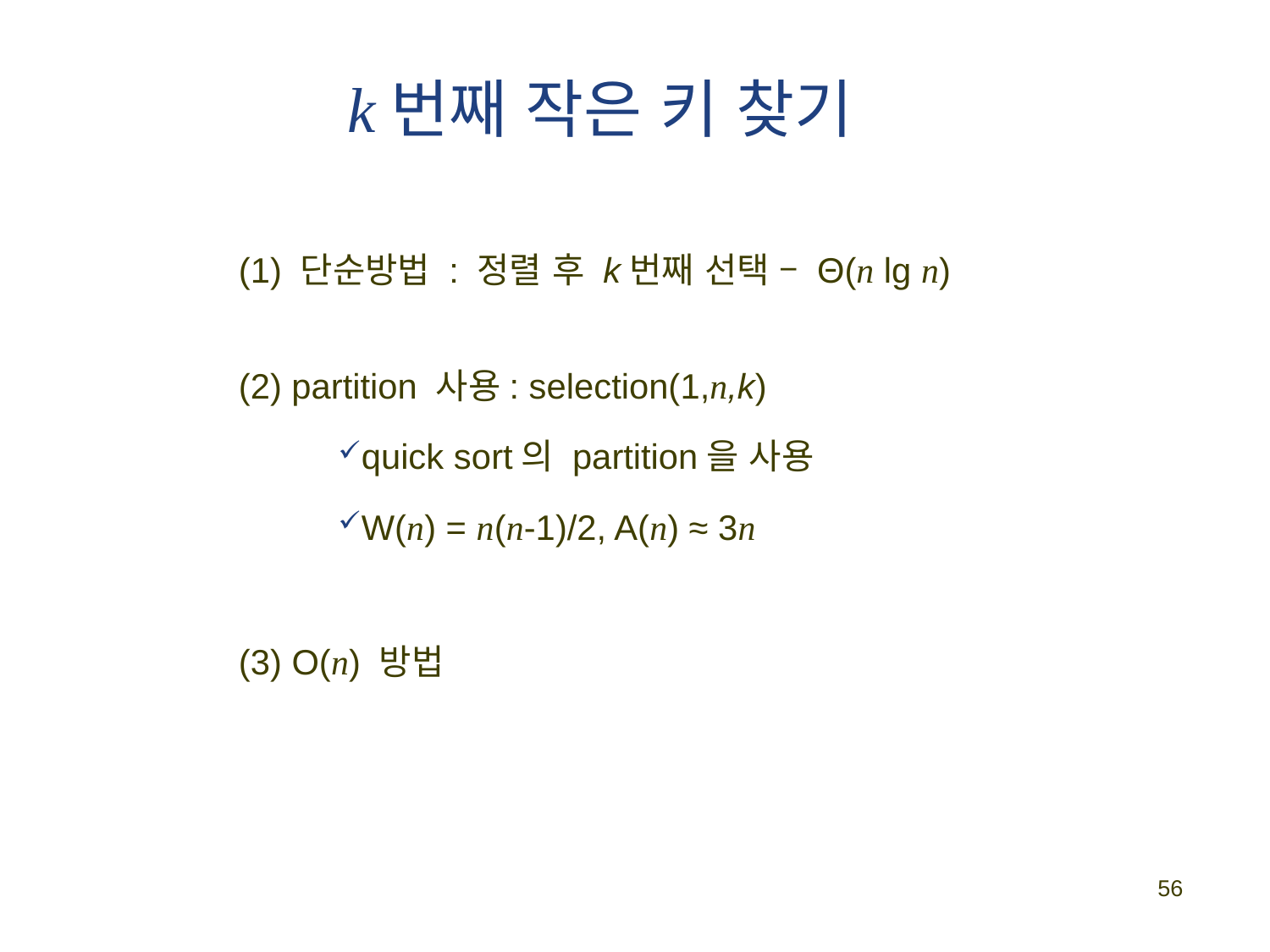

k번째 작은 키 찾기
(1) 단순방법 : 정렬 후 k번째 선택 – Θ(n lg n)

(2) partition 사용: selection(1,n,k)
quick sort의 partition을 사용
W(n) = n(n-1)/2, A(n) ≈ 3n

(3) O(n) 방법

56